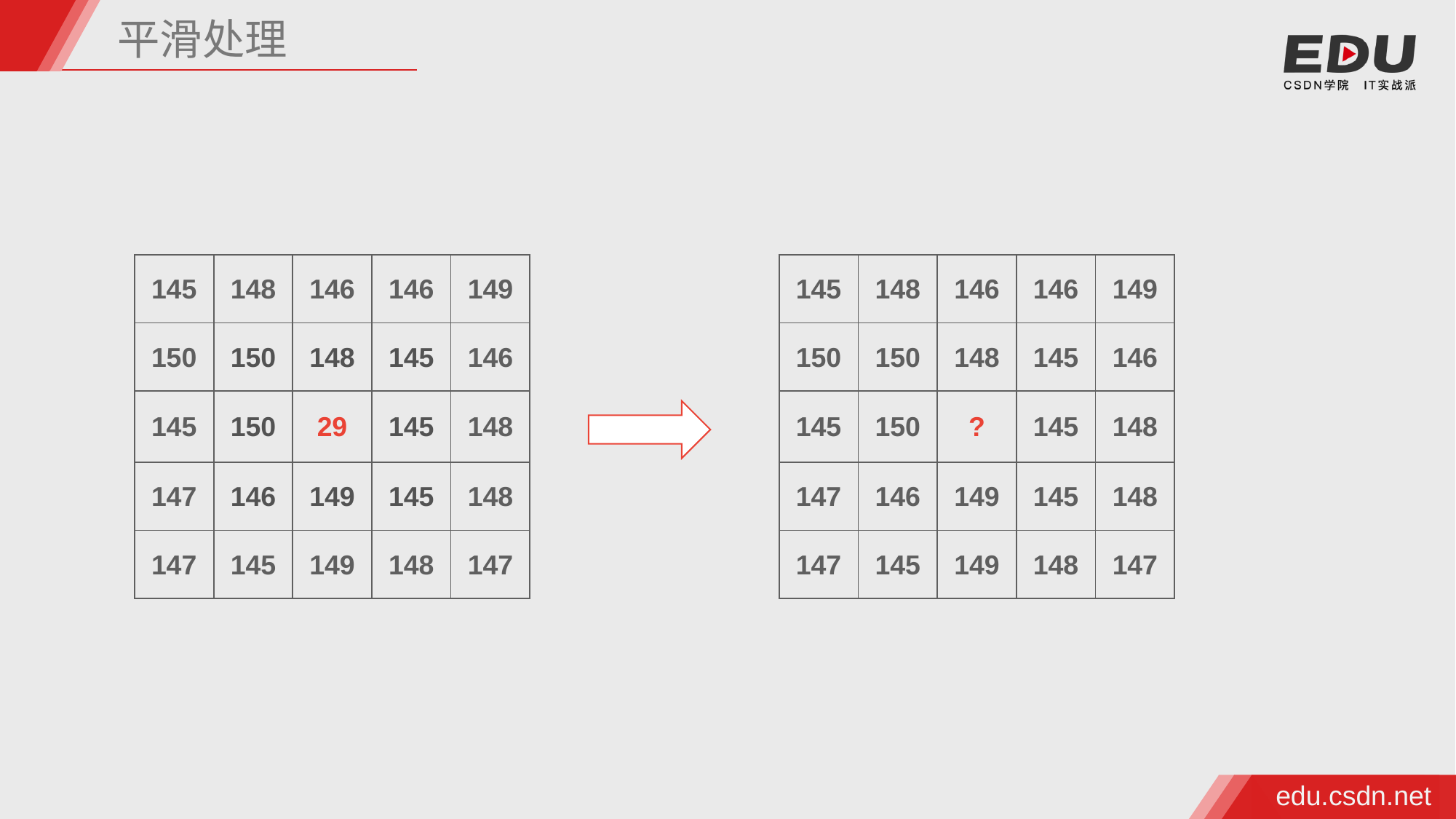

平滑处理

| 145 | 148 | 146 | 146 | 149 |
| --- | --- | --- | --- | --- |
| 150 | 150 | 148 | 145 | 146 |
| 145 | 150 | 29 | 145 | 148 |
| 147 | 146 | 149 | 145 | 148 |
| 147 | 145 | 149 | 148 | 147 |
| 145 | 148 | 146 | 146 | 149 |
| --- | --- | --- | --- | --- |
| 150 | 150 | 148 | 145 | 146 |
| 145 | 150 | ? | 145 | 148 |
| 147 | 146 | 149 | 145 | 148 |
| 147 | 145 | 149 | 148 | 147 |